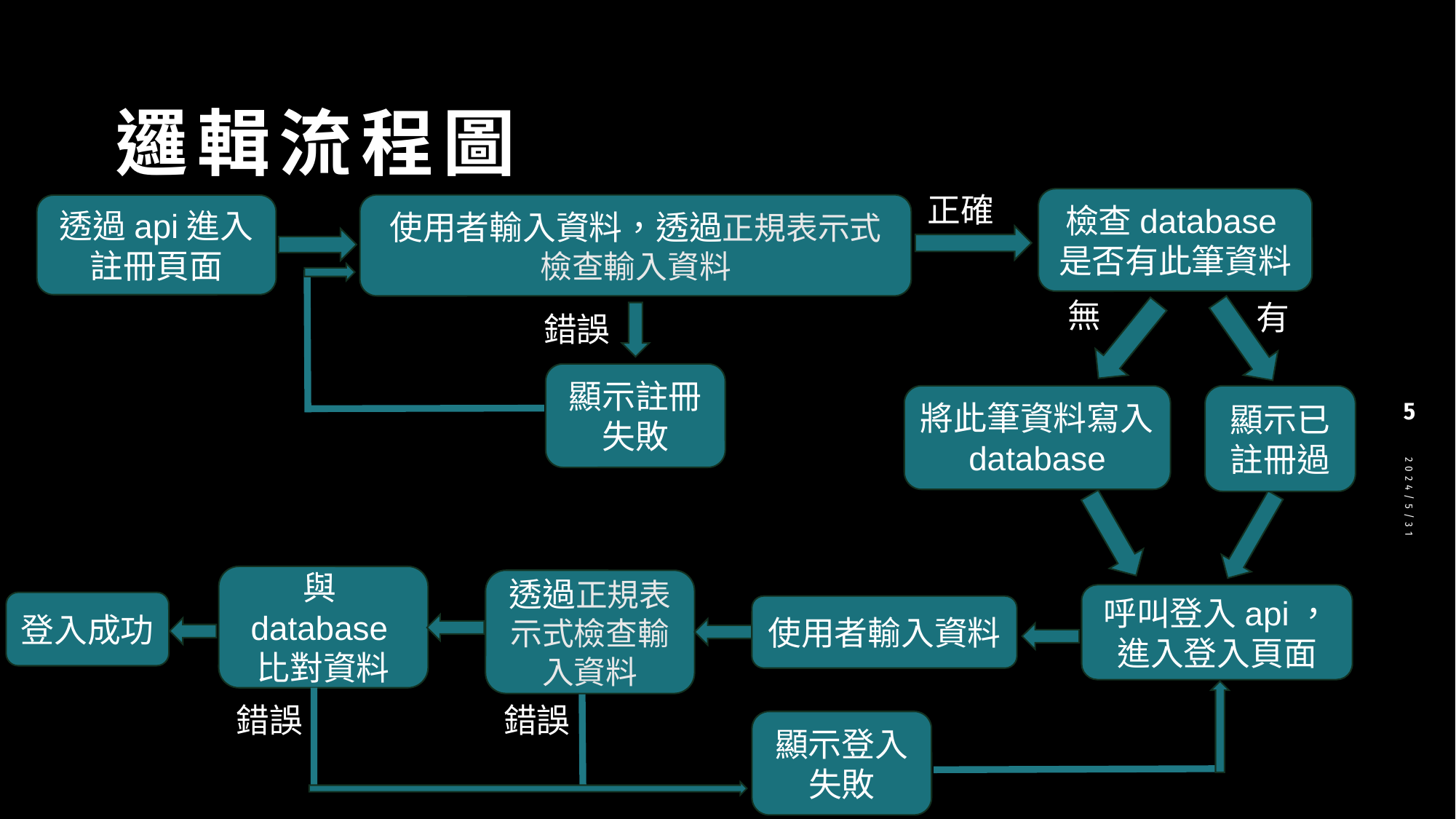

# 邏輯流程圖
正確
檢查database是否有此筆資料

使用者輸入資料，透過正規表示式檢查輸入資料
透過api進入註冊頁面

無
有
錯誤

顯示註冊失敗
5
顯示已註冊過
將此筆資料寫入database

與database比對資料
透過正規表示式檢查輸入資料
2024/5/31
呼叫登入api，進入登入頁面
登入成功
使用者輸入資料

錯誤
錯誤
顯示登入失敗